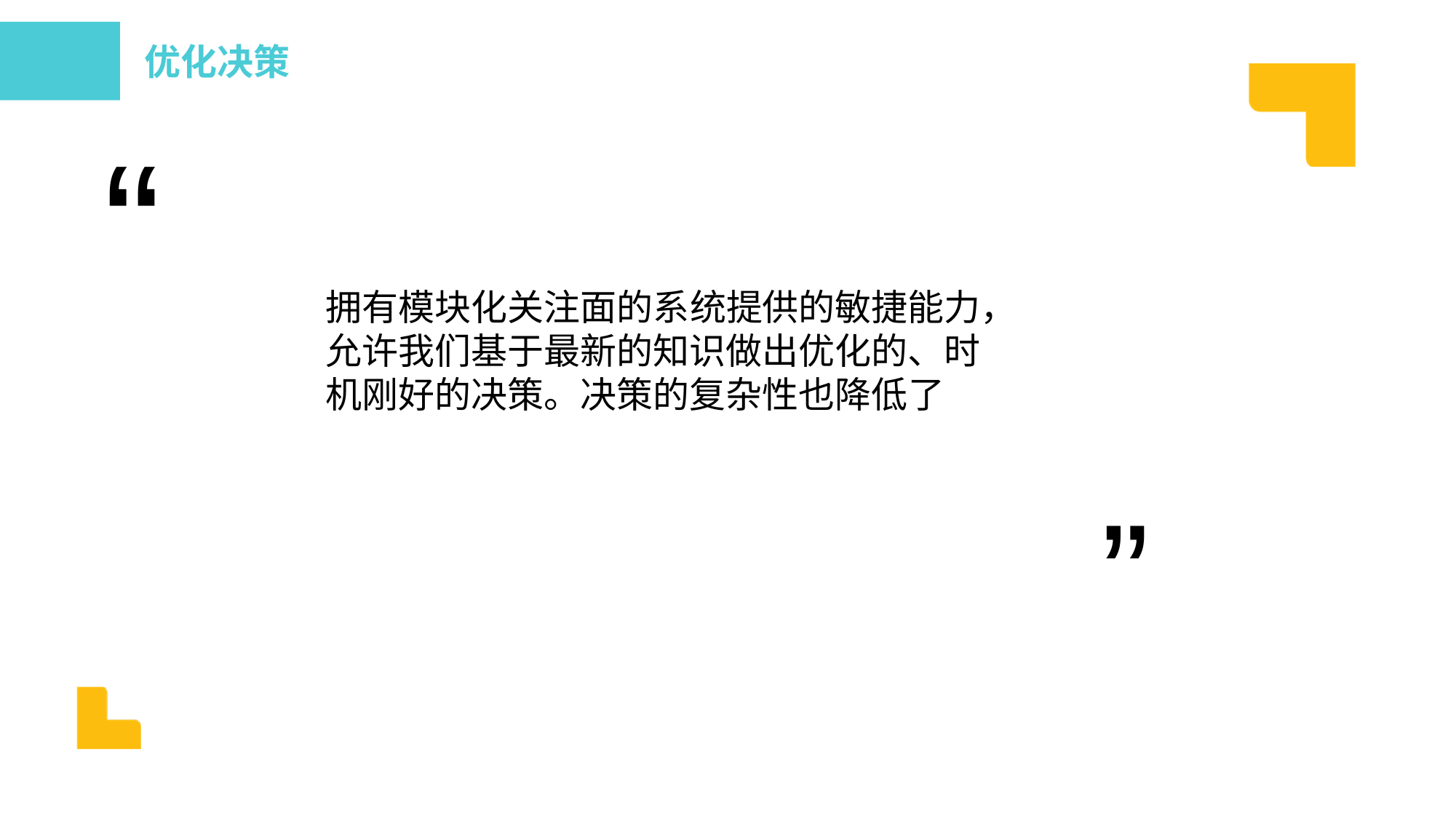

优化决策
“
拥有模块化关注面的系统提供的敏捷能力，允许我们基于最新的知识做出优化的、时机刚好的决策。决策的复杂性也降低了
”